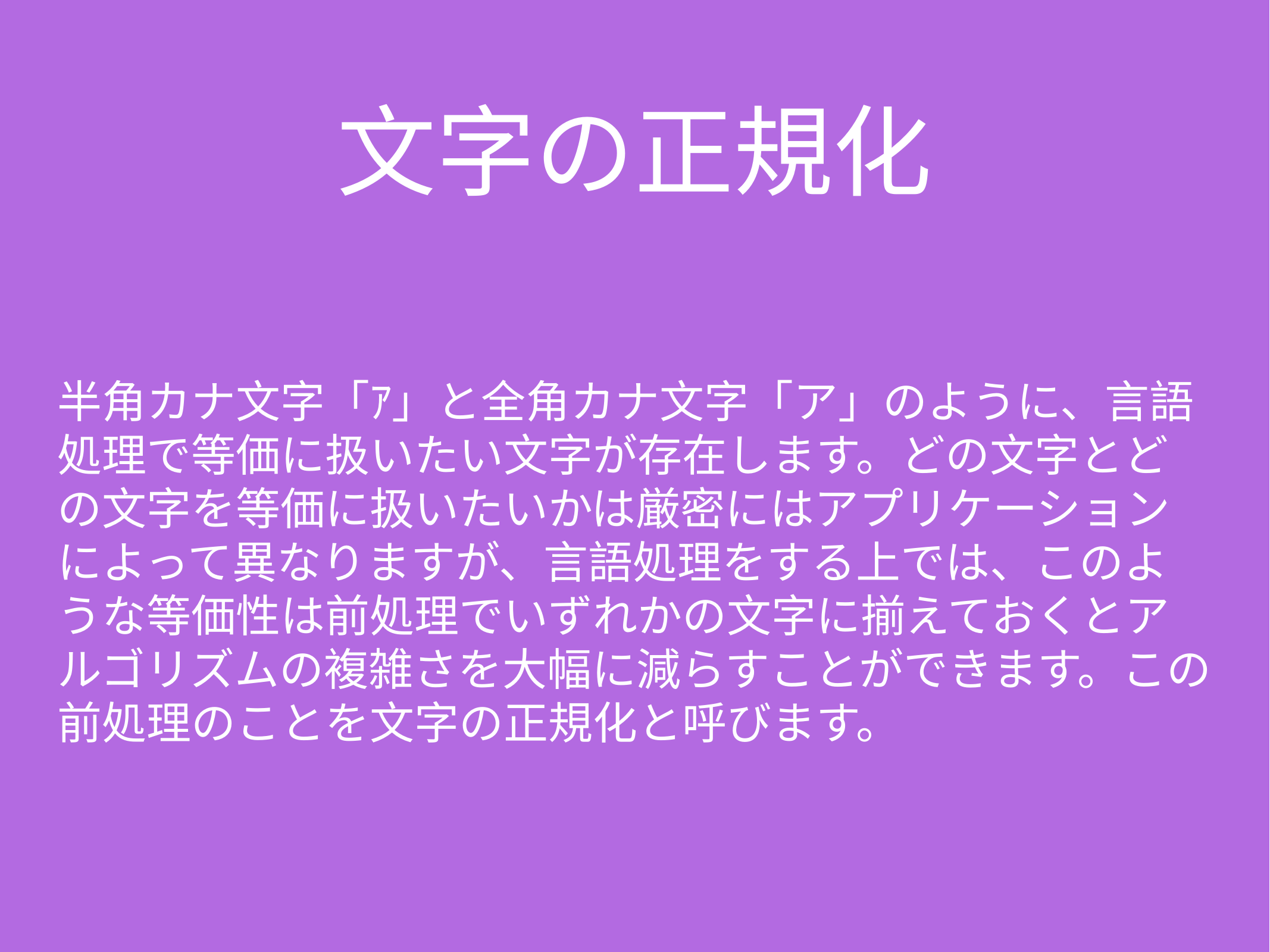

# 文字の正規化
半角カナ文字「ｱ」と全角カナ文字「ア」のように、言語処理で等価に扱いたい文字が存在します。どの文字とどの文字を等価に扱いたいかは厳密にはアプリケーションによって異なりますが、言語処理をする上では、このような等価性は前処理でいずれかの文字に揃えておくとアルゴリズムの複雑さを大幅に減らすことができます。この前処理のことを文字の正規化と呼びます。